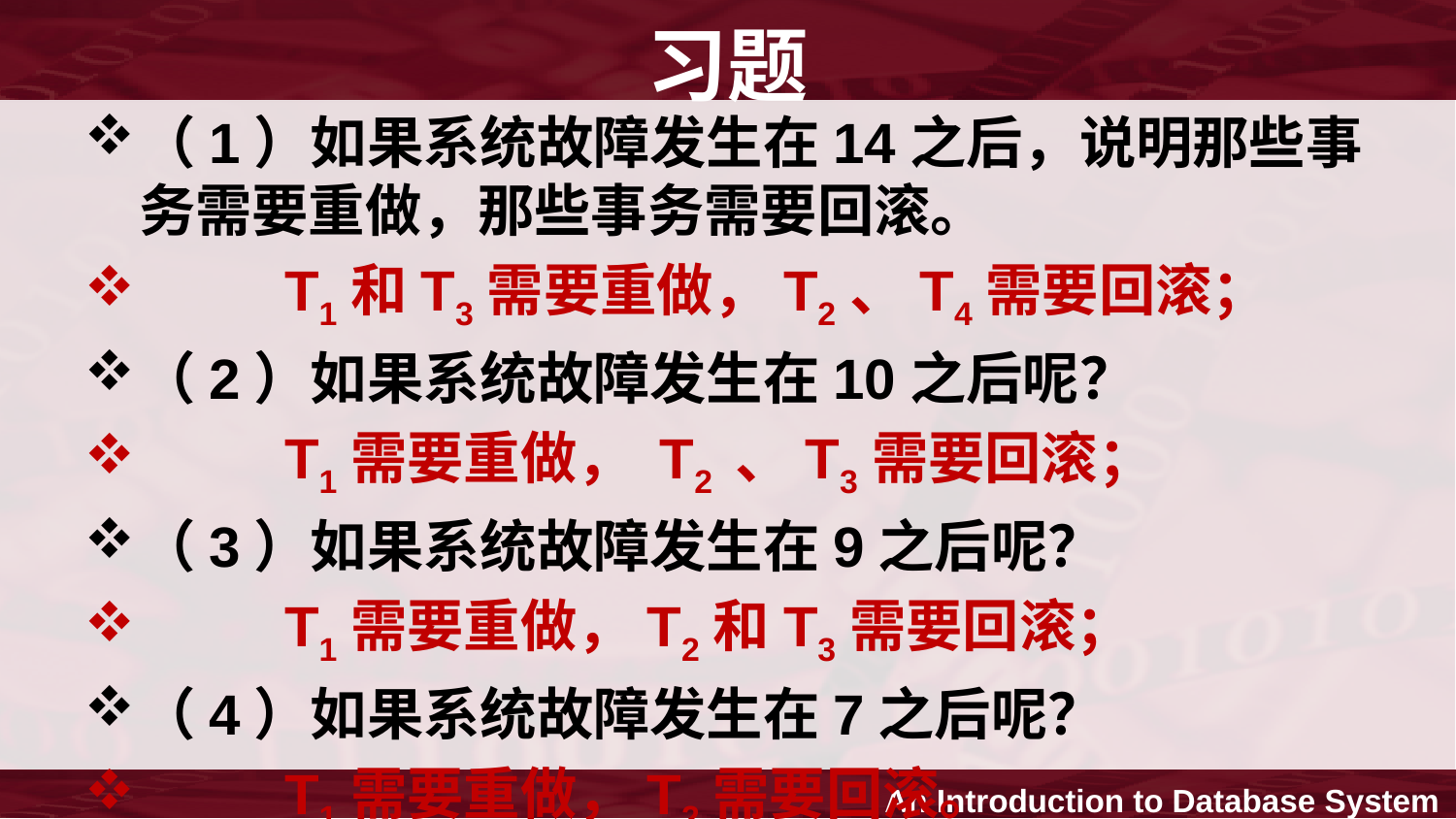

# 习题
（1）如果系统故障发生在14之后，说明那些事务需要重做，那些事务需要回滚。
	T1和T3需要重做，T2、T4需要回滚；
（2）如果系统故障发生在10之后呢？
	T1需要重做， T2 、T3需要回滚；
（3）如果系统故障发生在9之后呢？
	T1需要重做，T2和T3需要回滚；
（4）如果系统故障发生在7之后呢？
	T1需要重做，T2需要回滚。